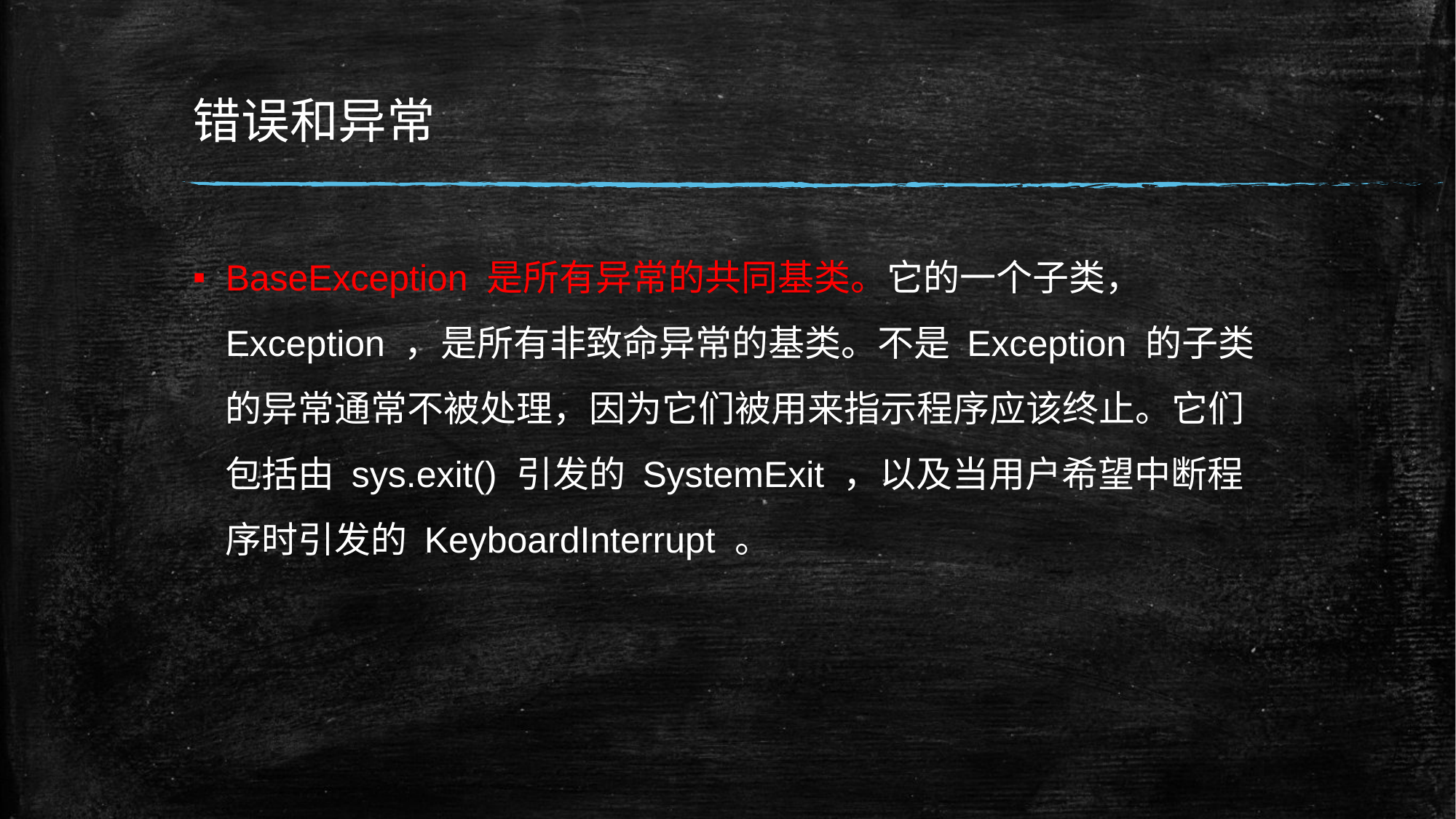

# 错误和异常
BaseException 是所有异常的共同基类。它的一个子类， Exception ，是所有非致命异常的基类。不是 Exception 的子类的异常通常不被处理，因为它们被用来指示程序应该终止。它们包括由 sys.exit() 引发的 SystemExit ，以及当用户希望中断程序时引发的 KeyboardInterrupt 。